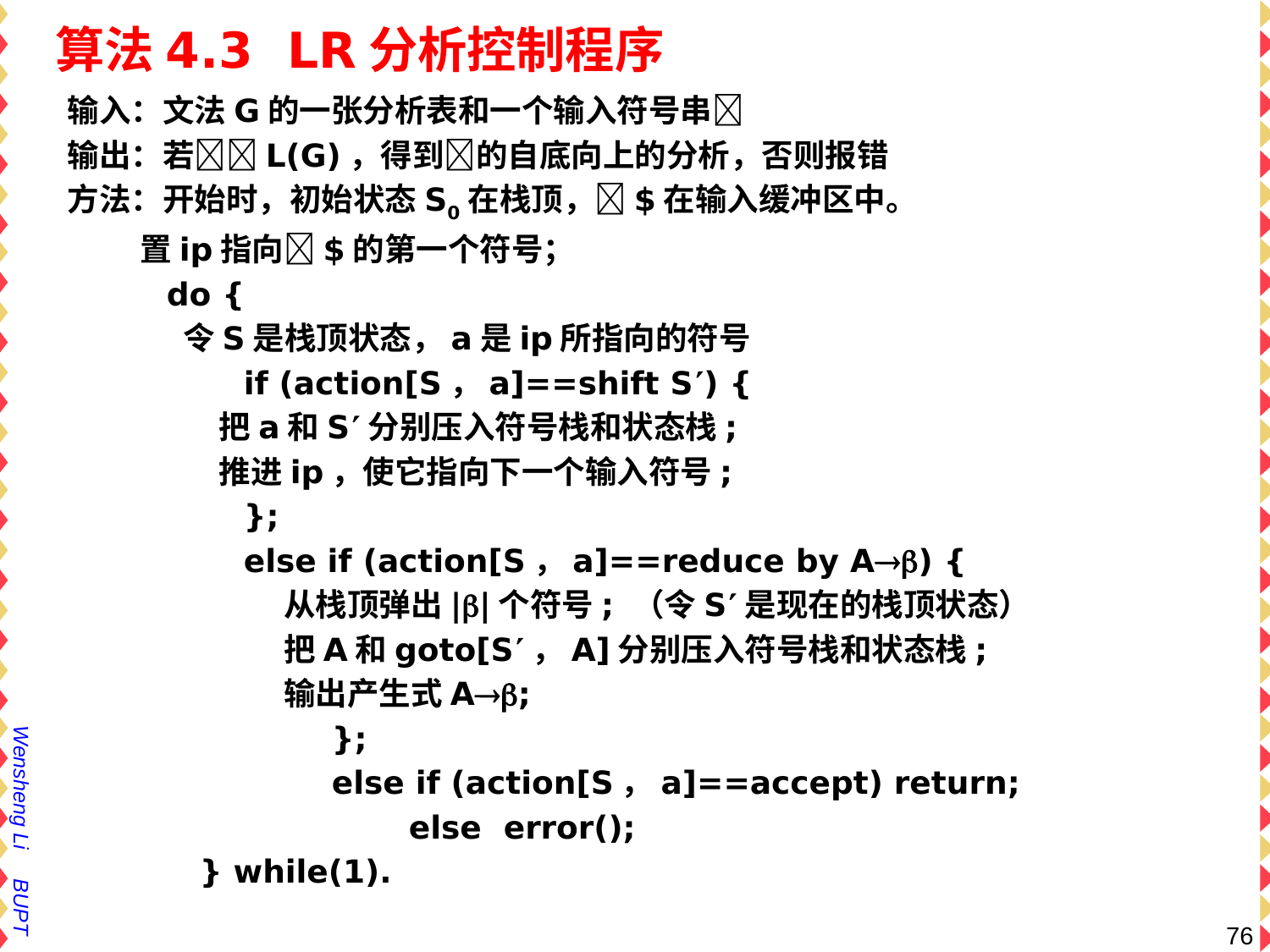

# 算法4.3  LR分析控制程序
输入：文法G的一张分析表和一个输入符号串ω
输出：若ω∈L(G)，得到ω的自底向上的分析，否则报错
方法：开始时，初始状态S0在栈顶，ω$在输入缓冲区中。
         置ip指向ω$的第一个符号；
         do {
               令S是栈顶状态，a是ip所指向的符号
                if (action[S，a]==shift S′) {
                    把a和S′分别压入符号栈和状态栈;
                    推进ip，使它指向下一个输入符号;
                };
                else if (action[S，a]==reduce by A→β) {
                             从栈顶弹出|β|个符号; （令S′是现在的栈顶状态）
                             把A和goto[S′，A]分别压入符号栈和状态栈;
                             输出产生式A→β;
                        };
                        else if (action[S，a]==accept) return;
                               else  error();
            } while(1).
76